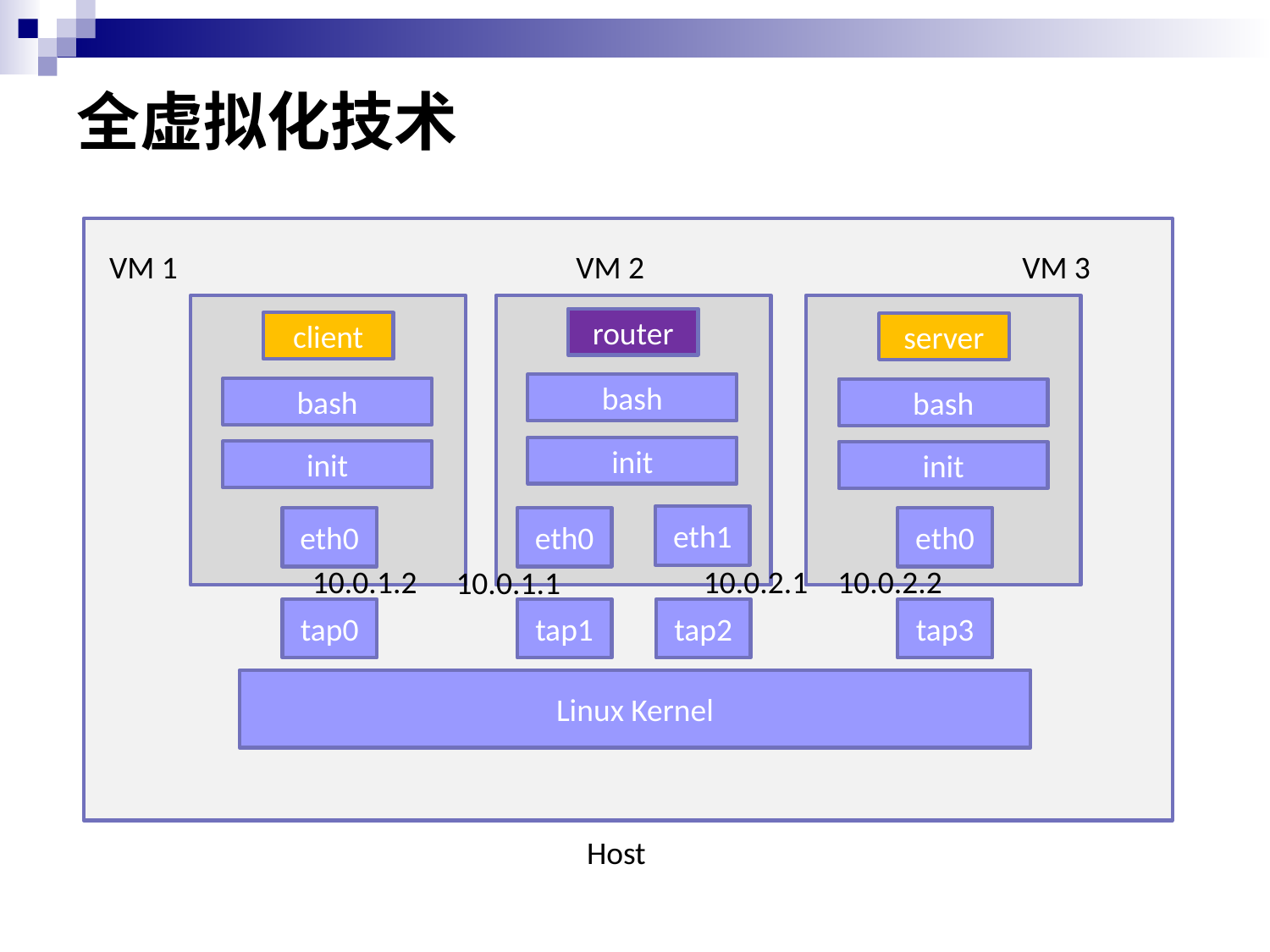

# 全虚拟化技术

VM 1
VM 2
VM 3

router
client
server
bash
bash
bash
init
init
init
eth1
eth0
eth0
eth0
10.0.1.2
10.0.2.1
10.0.2.2
10.0.1.1
tap0
tap1
tap2
tap3
Linux Kernel
Host
45